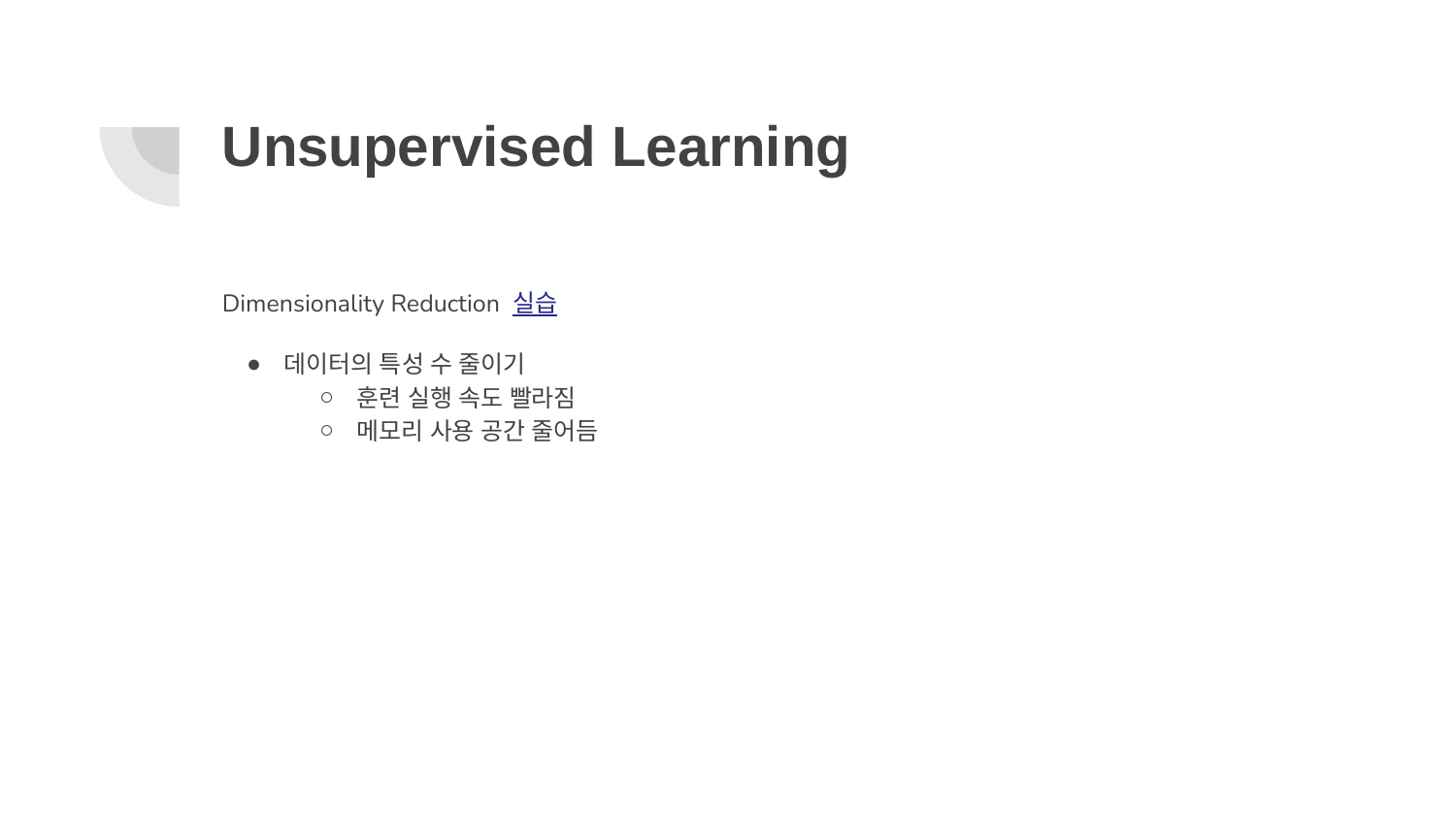

# Unsupervised Learning
Dimensionality Reduction 실습
데이터의 특성 수 줄이기
훈련 실행 속도 빨라짐
메모리 사용 공간 줄어듬